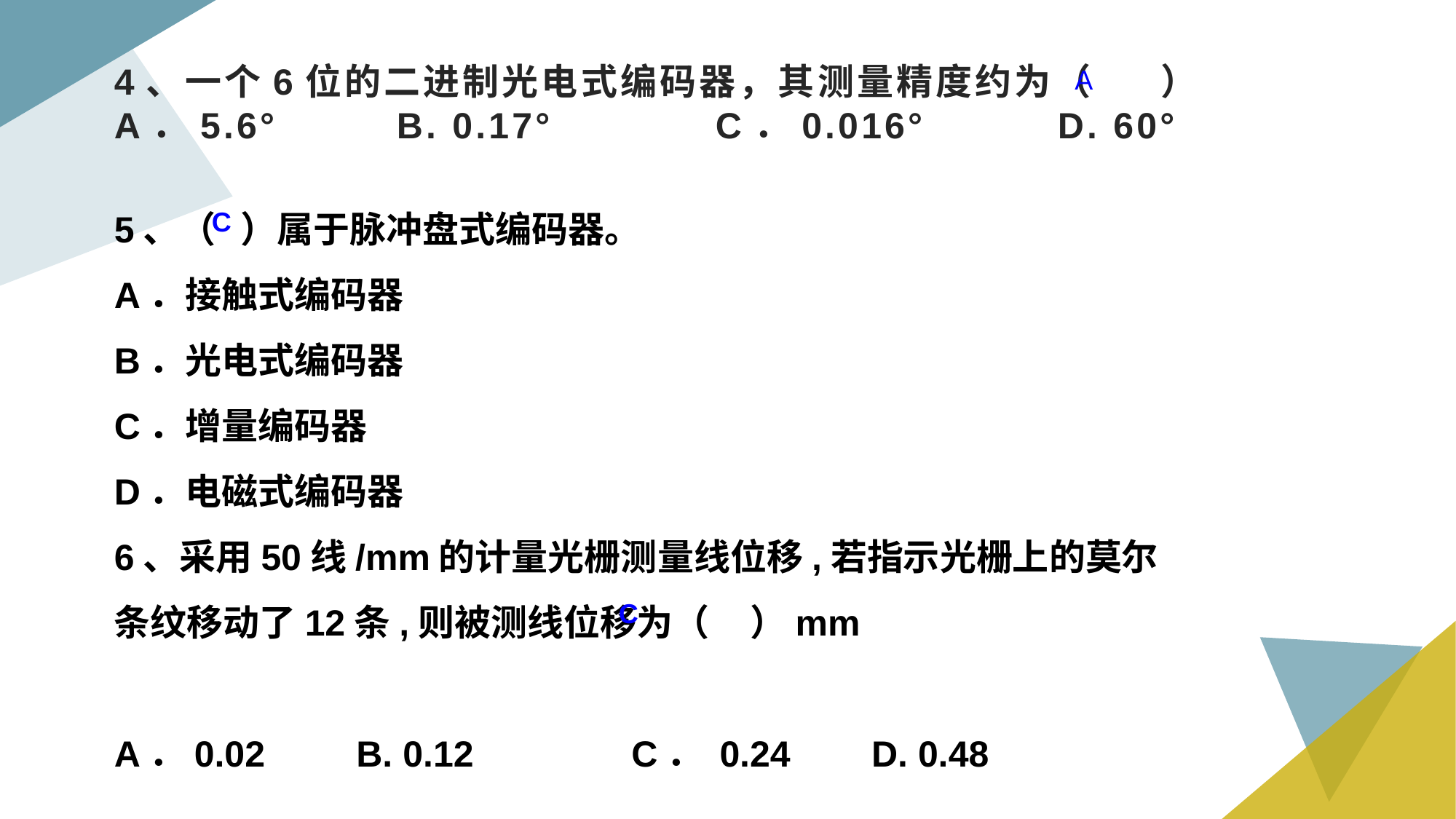

# 4、一个6位的二进制光电式编码器，其测量精度约为（      ） A．5.6°         B. 0.17°  　　　C．0.016°          D. 60°
A
5、（   ）属于脉冲盘式编码器。
A．接触式编码器
B．光电式编码器
C．增量编码器
D．电磁式编码器
6、采用50线/mm的计量光栅测量线位移,若指示光栅上的莫尔条纹移动了12条,则被测线位移为（     ）mm
A．0.02         B. 0.12   　　　C． 0.24        D. 0.48
C
C